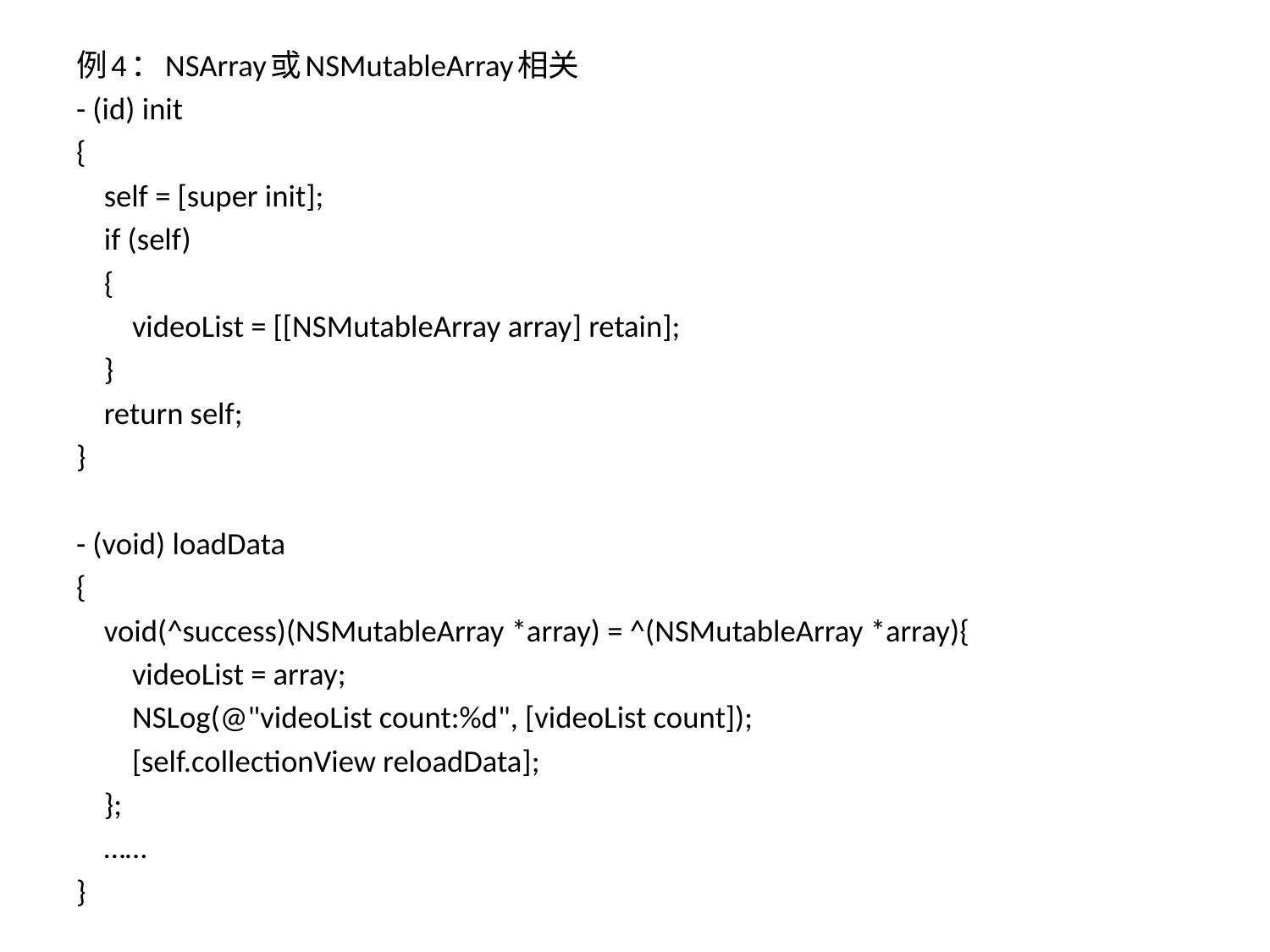

例4：NSArray或NSMutableArray相关
- (id) init
{
    self = [super init];
    if (self)
    {
        videoList = [[NSMutableArray array] retain];
    }
    return self;
}

- (void) loadData
{
    void(^success)(NSMutableArray *array) = ^(NSMutableArray *array){
        videoList = array;
        NSLog(@"videoList count:%d", [videoList count]);
        [self.collectionView reloadData];
    };
    ……
}